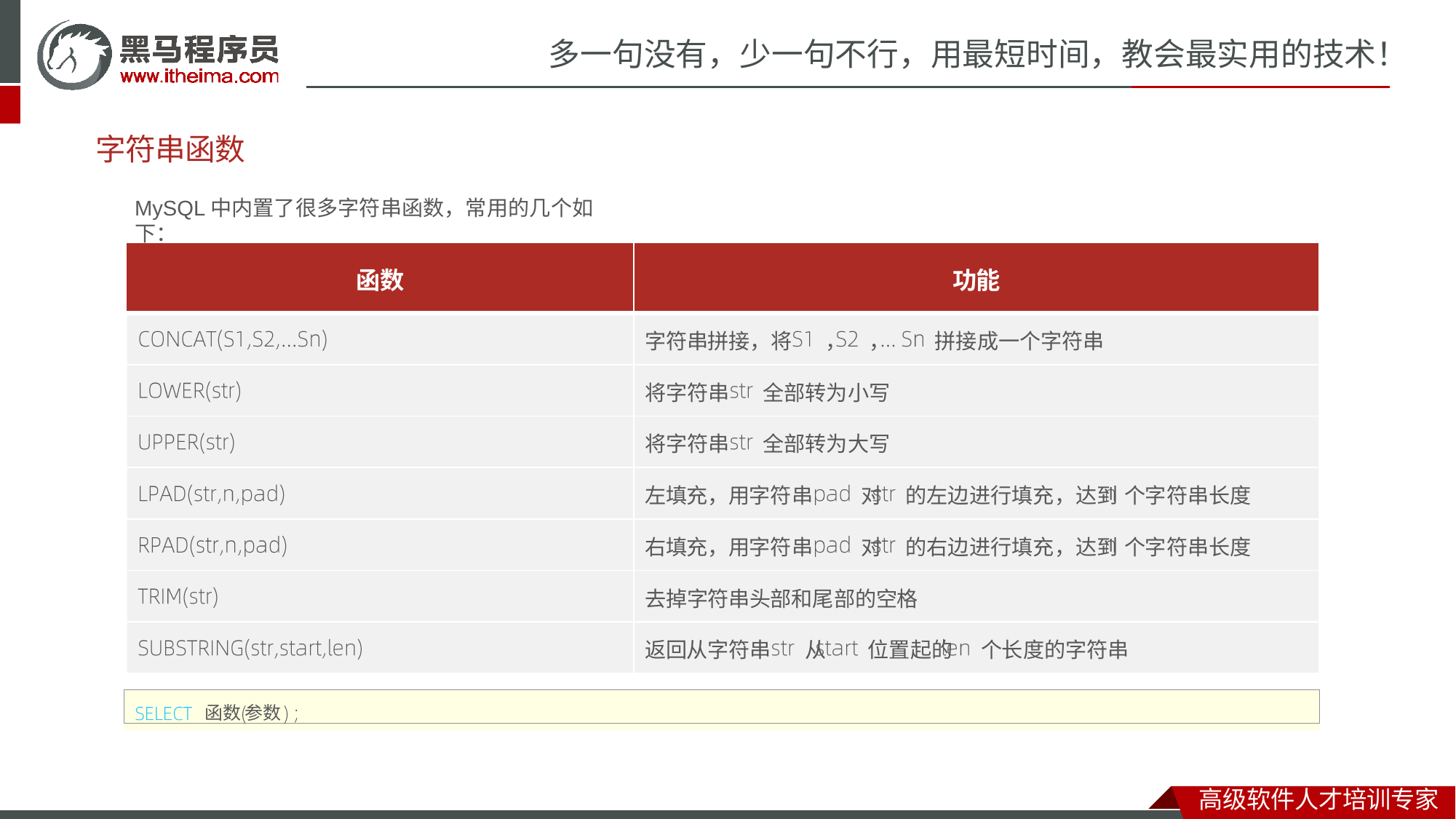

# 多一句没有，少一句不行，用最短时间，教会最实用的技术！

字符串函数
MySQL中内置了很多字符串函数，常用的几个如下：
| 函数 | 功能 |
| --- | --- |
|  | 字符串拼接，将 ， ， 拼接成一个字符串 |
|  | 将字符串 全部转为小写 |
|  | 将字符串 全部转为大写 |
|  | 左填充，用字符串 对 的左边进行填充，达到 个字符串长度 |
|  | 右填充，用字符串 对 的右边进行填充，达到 个字符串长度 |
|  | 去掉字符串头部和尾部的空格 |
|  | 返回从字符串 从 位置起的 个长度的字符串 |

函数 参数

高级软件人才培训专家